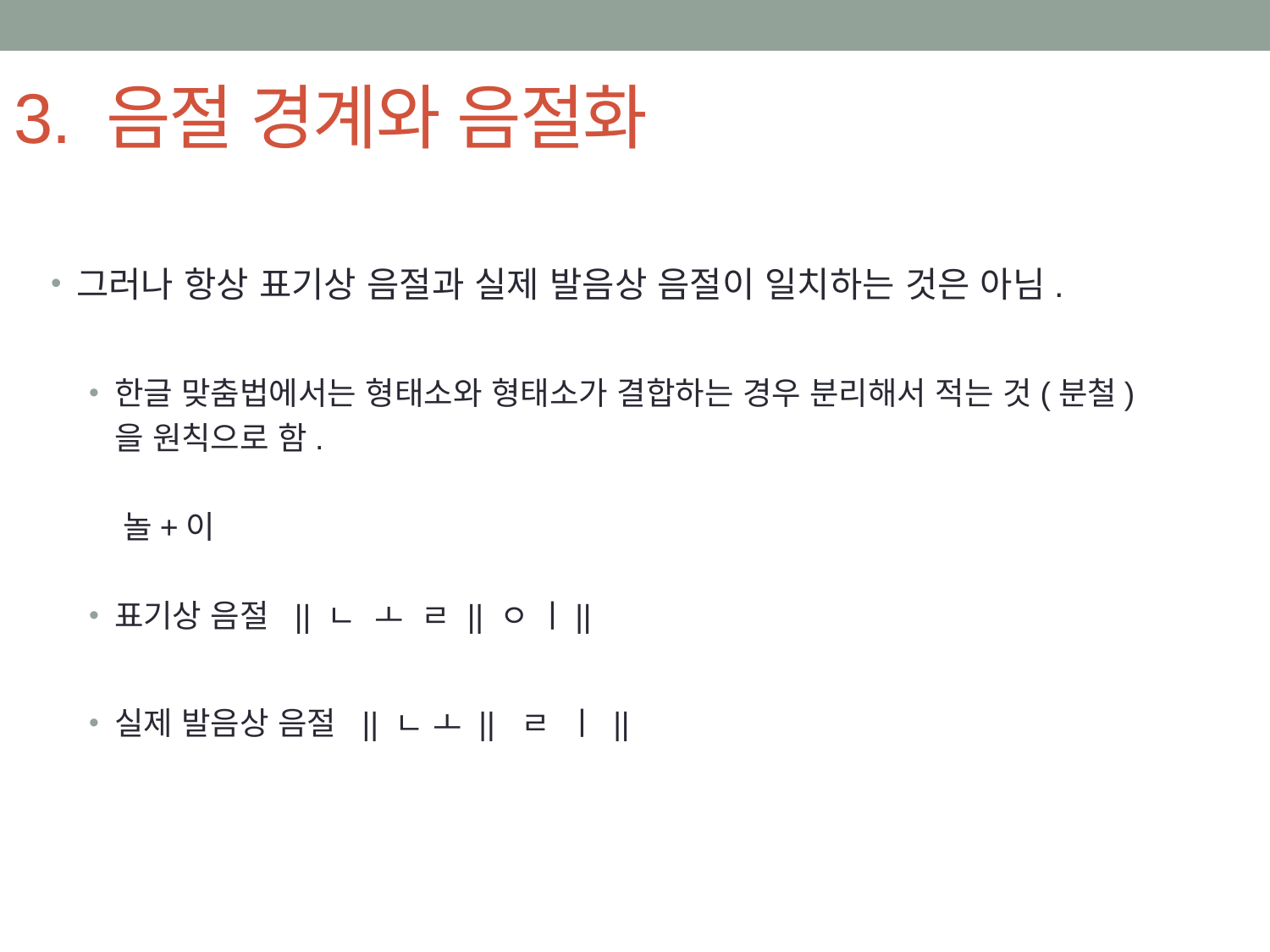

# 3. 음절 경계와 음절화

그러나 항상 표기상 음절과 실제 발음상 음절이 일치하는 것은 아님.

한글 맞춤법에서는 형태소와 형태소가 결합하는 경우 분리해서 적는 것(분철)
  을 원칙으로 함.

   놀+이

표기상 음절  || ㄴ  ㅗ  ㄹ || ㅇ ㅣ||

실제 발음상 음절  || ㄴ ㅗ ||  ㄹ  ㅣ ||